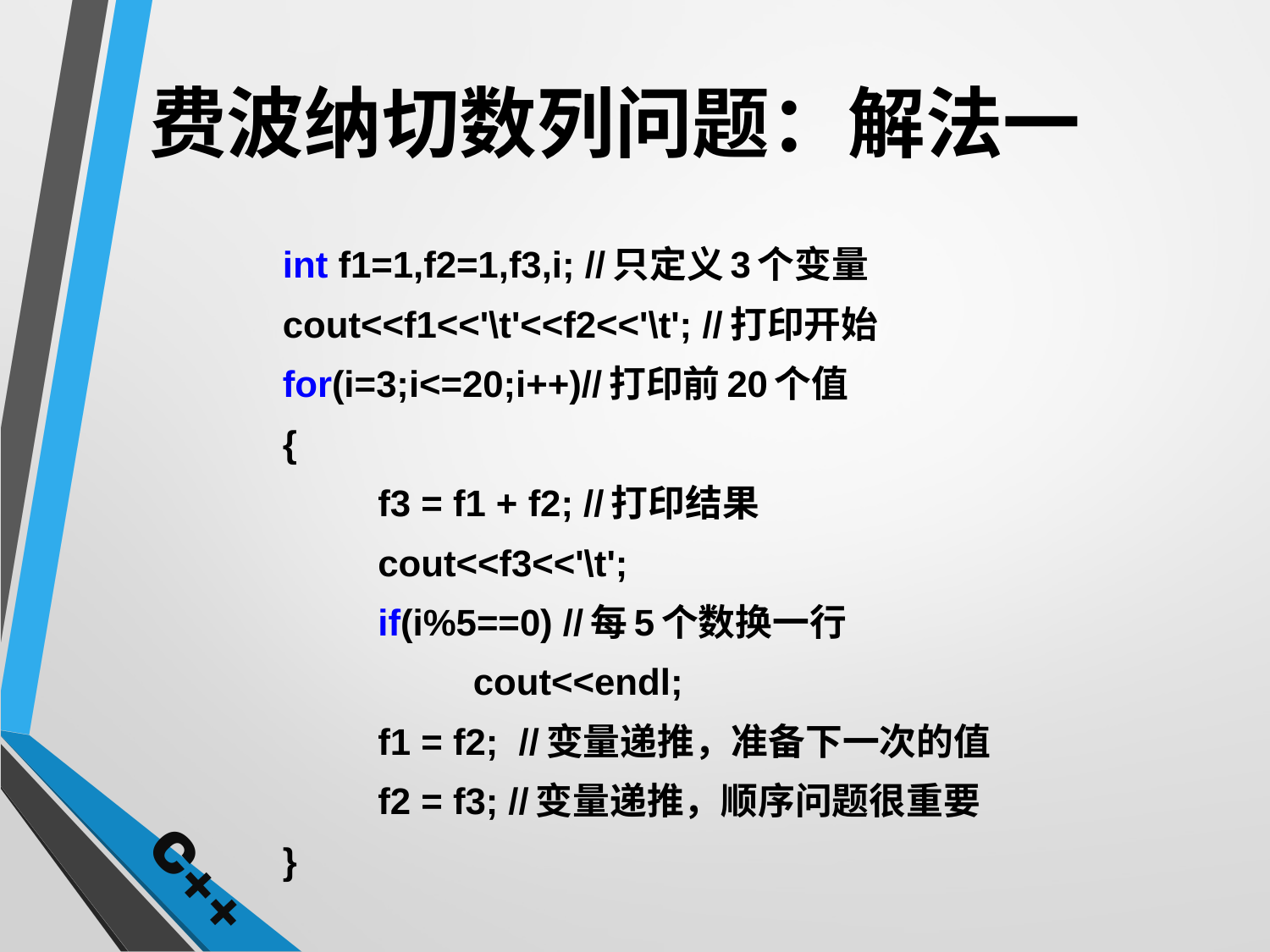

# 费波纳切数列问题：解法一
		int f1=1,f2=1,f3,i; //只定义3个变量
		cout<<f1<<'\t'<<f2<<'\t'; //打印开始
		for(i=3;i<=20;i++)//打印前20个值
		{
			f3 = f1 + f2; //打印结果
			cout<<f3<<'\t';
			if(i%5==0) //每5个数换一行
				cout<<endl;
			f1 = f2;  //变量递推，准备下一次的值
			f2 = f3; //变量递推，顺序问题很重要
		}